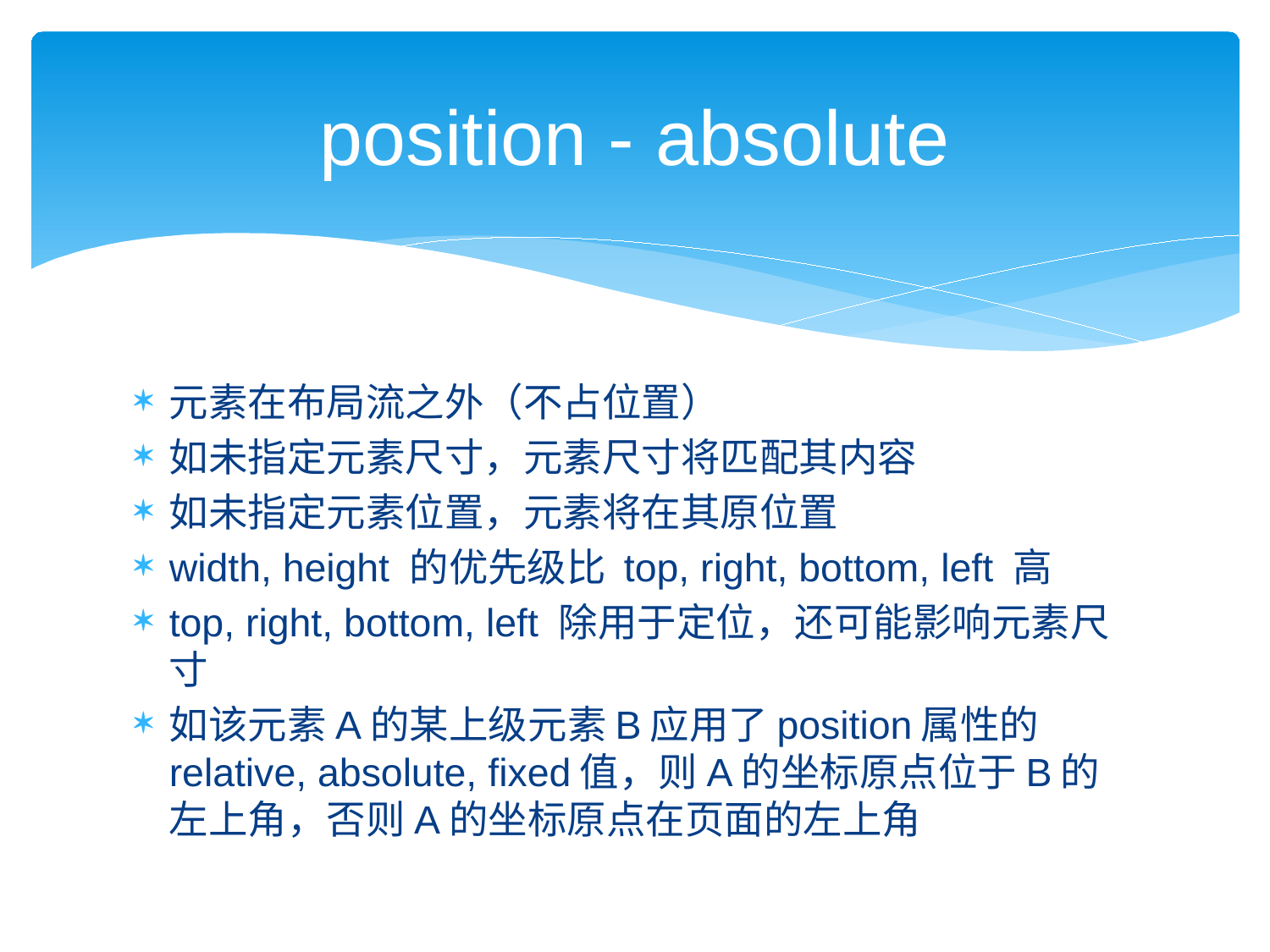

# position - absolute
元素在布局流之外（不占位置）
如未指定元素尺寸，元素尺寸将匹配其内容
如未指定元素位置，元素将在其原位置
width, height 的优先级比 top, right, bottom, left 高
top, right, bottom, left 除用于定位，还可能影响元素尺寸
如该元素A的某上级元素B应用了position属性的relative, absolute, fixed值，则A的坐标原点位于B的左上角，否则A的坐标原点在页面的左上角